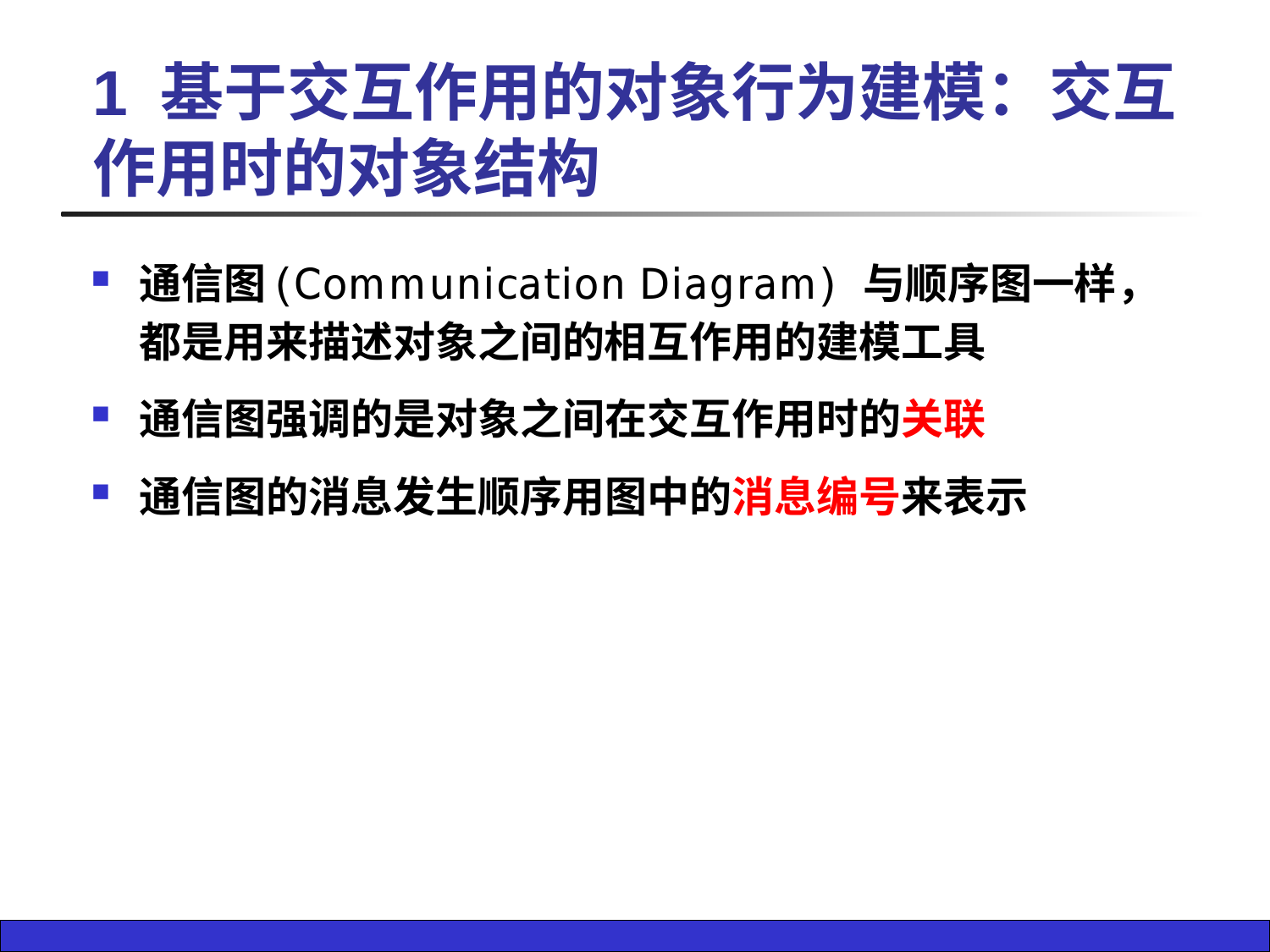

1 基于交互作用的对象行为建模：交互作用时的对象结构
通信图(Communication Diagram) 与顺序图一样，都是用来描述对象之间的相互作用的建模工具
通信图强调的是对象之间在交互作用时的关联
通信图的消息发生顺序用图中的消息编号来表示